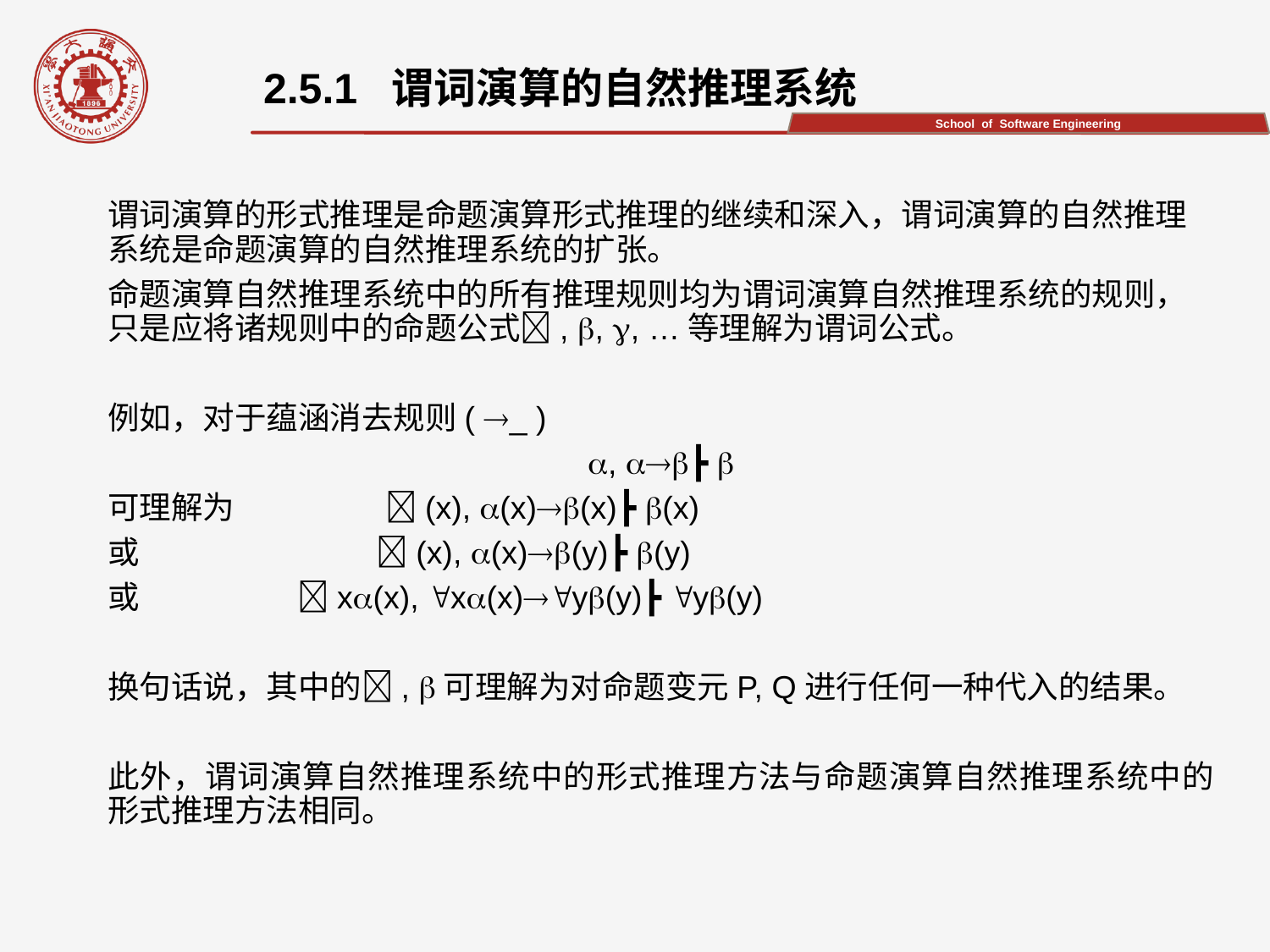

2.5.1  谓词演算的自然推理系统

谓词演算的形式推理是命题演算形式推理的继续和深入，谓词演算的自然推理系统是命题演算的自然推理系统的扩张。
命题演算自然推理系统中的所有推理规则均为谓词演算自然推理系统的规则，只是应将诸规则中的命题公式α, β, γ, …等理解为谓词公式。

例如，对于蕴涵消去规则( →_ )
α, α→β┣ β
可理解为                     α(x), α(x)→β(x)┣ β(x)
或                                 α(x), α(x)→β(y)┣ β(y)
或                      ∀xα(x), ∀xα(x)→∀yβ(y)┣ ∀yβ(y)

换句话说，其中的α, β可理解为对命题变元P, Q进行任何一种代入的结果。

此外，谓词演算自然推理系统中的形式推理方法与命题演算自然推理系统中的形式推理方法相同。